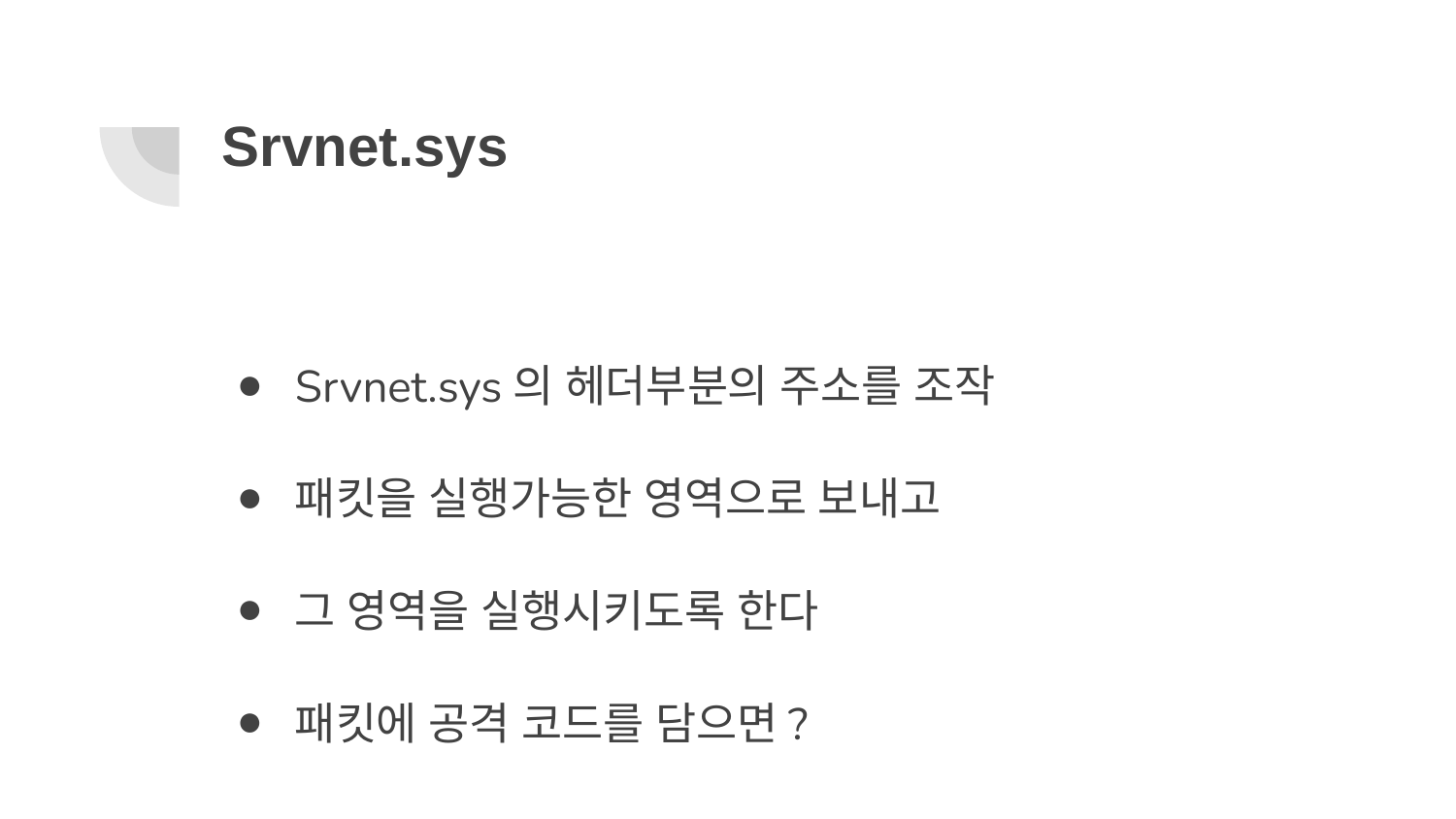

# Srvnet.sys
Srvnet.sys의 헤더부분의 주소를 조작
패킷을 실행가능한 영역으로 보내고
그 영역을 실행시키도록 한다
패킷에 공격 코드를 담으면?